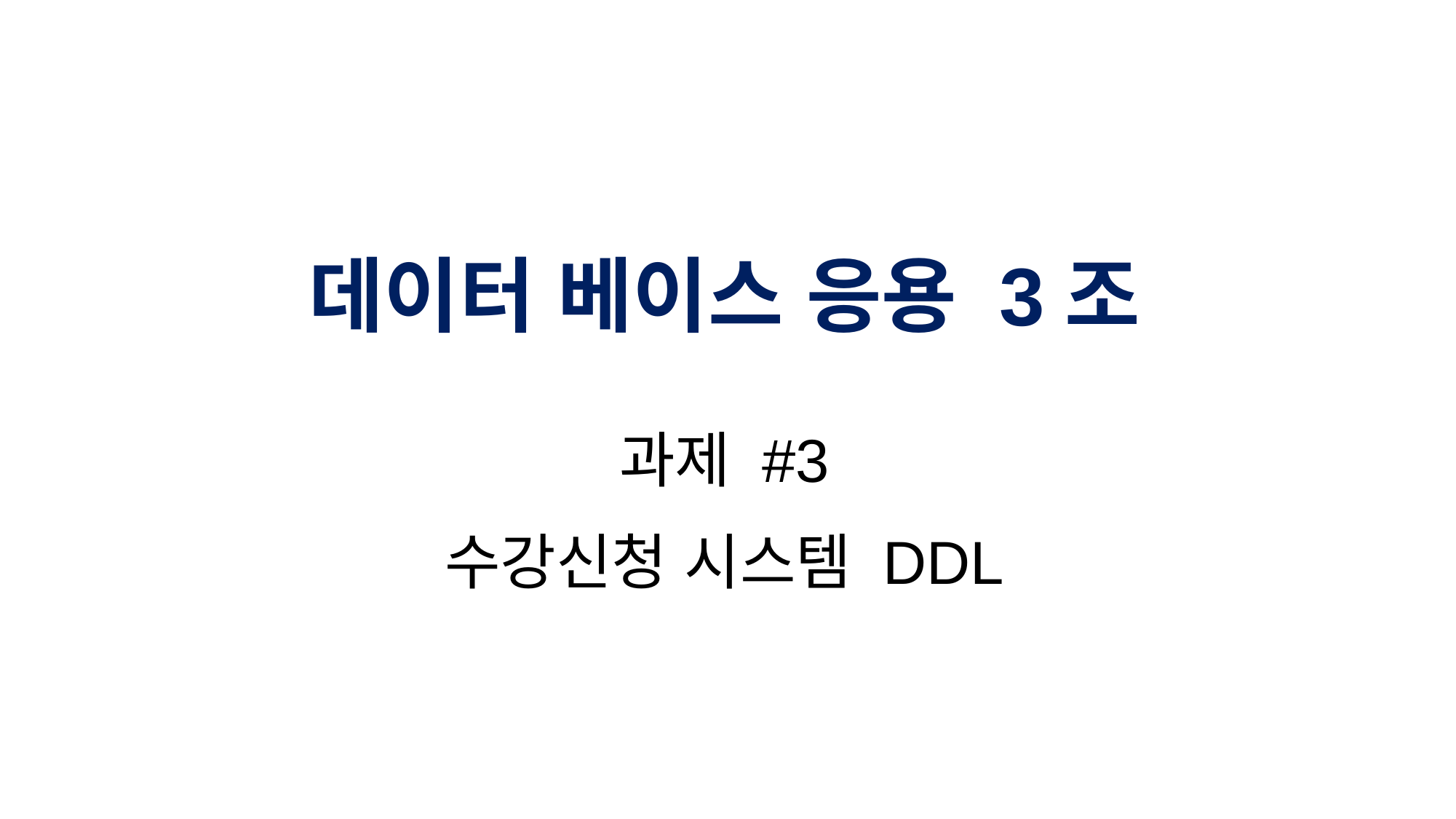

데이터 베이스 응용 3조

과제 #3

수강신청 시스템 DDL